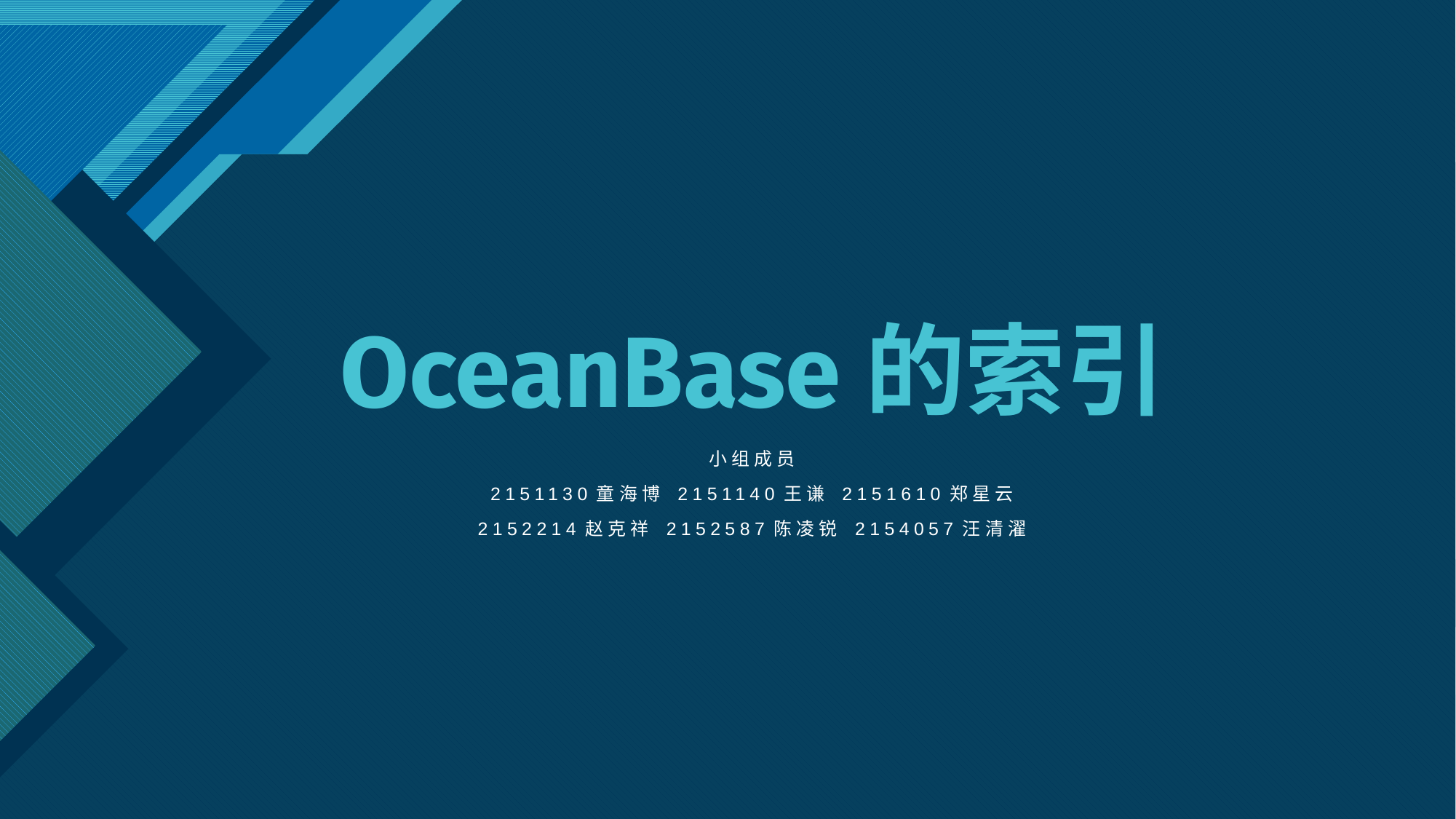

# OceanBase的索引
小组成员
2151130童海博 2151140王谦 2151610郑星云
2152214赵克祥 2152587陈凌锐 2154057汪清濯